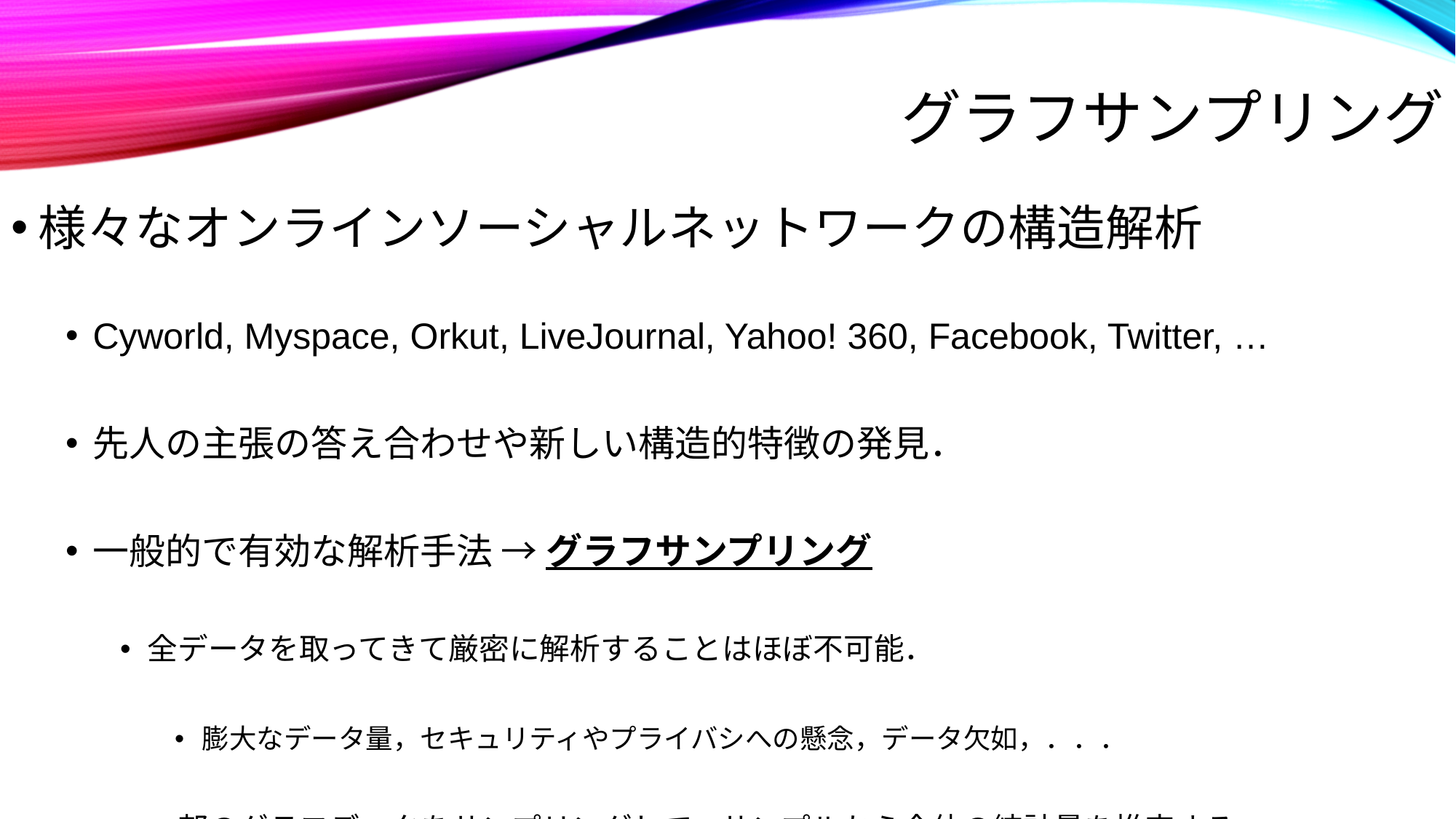

# グラフサンプリング
様々なオンラインソーシャルネットワークの構造解析

Cyworld, Myspace, Orkut, LiveJournal, Yahoo! 360, Facebook, Twitter, …

先人の主張の答え合わせや新しい構造的特徴の発見．

一般的で有効な解析手法 → グラフサンプリング

全データを取ってきて厳密に解析することはほぼ不可能．

膨大なデータ量，セキュリティやプライバシへの懸念，データ欠如，．．．

一部のグラフデータをサンプリングして，サンプルから全体の統計量を推定する．